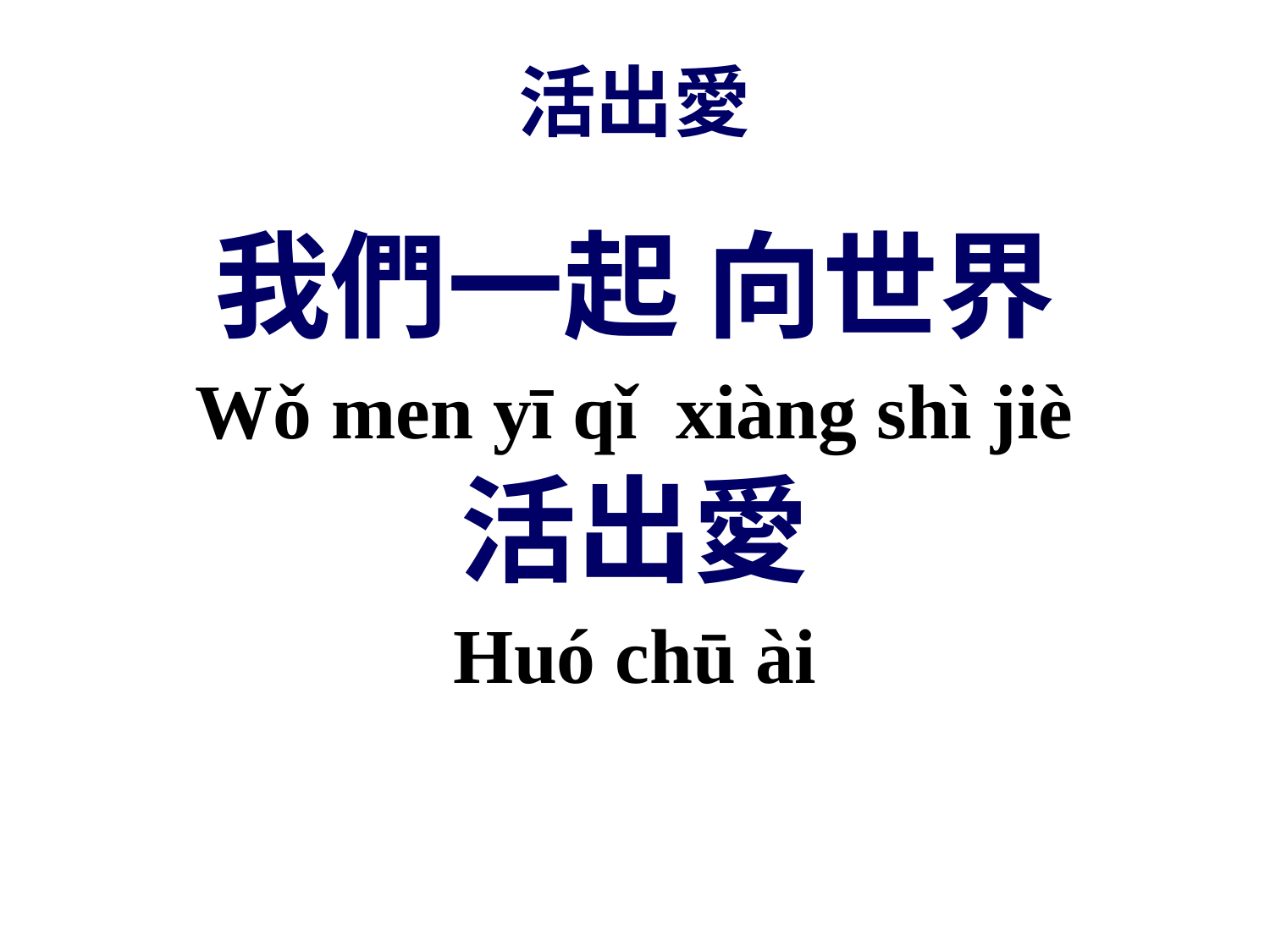

# 活出愛
我們一起 向世界
Wǒ men yī qǐ  xiàng shì jiè
活出愛
Huó chū ài